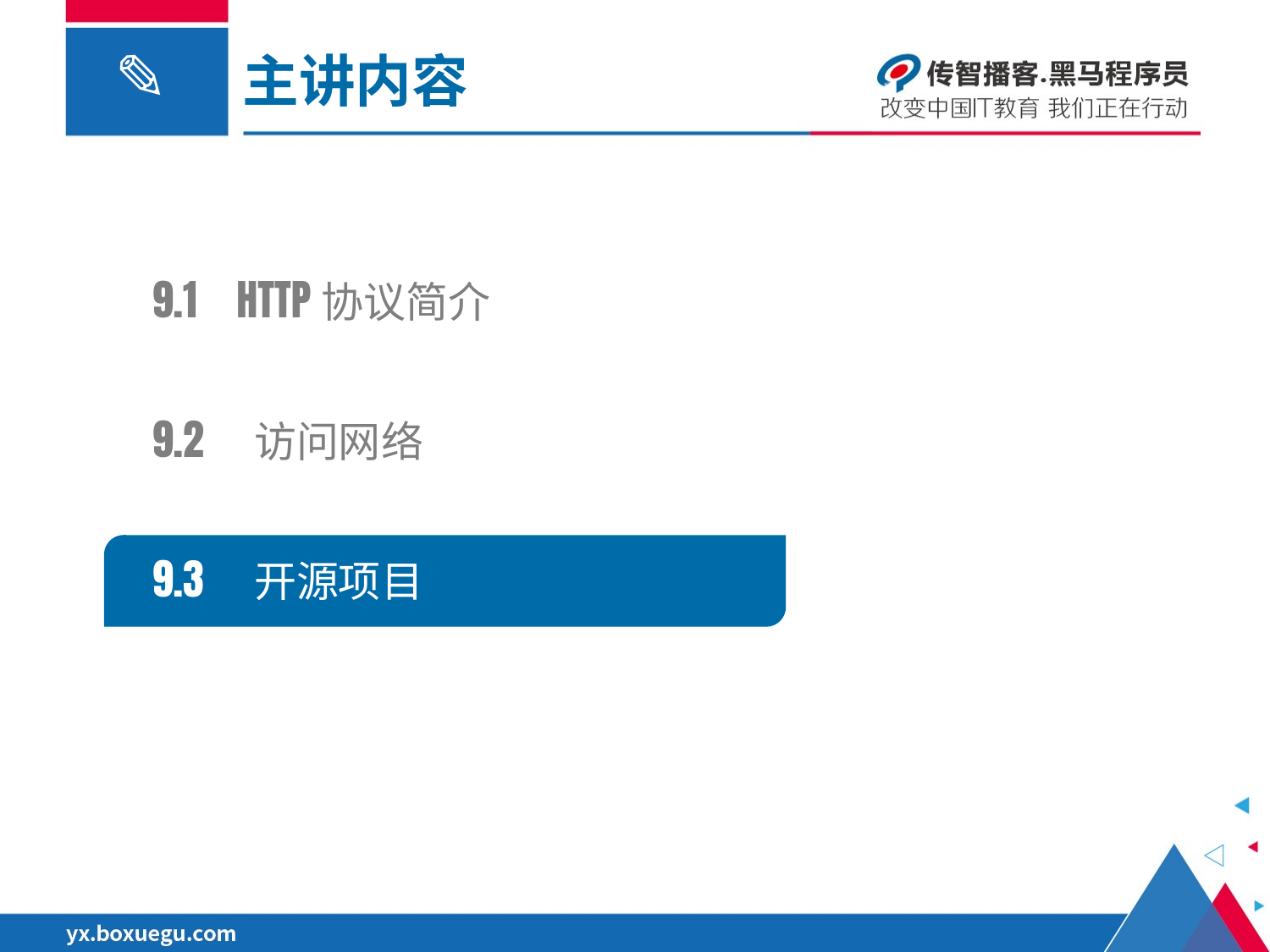

主讲内容
9.1    HTTP协议简介
9.2    访问网络

9.3    开源项目